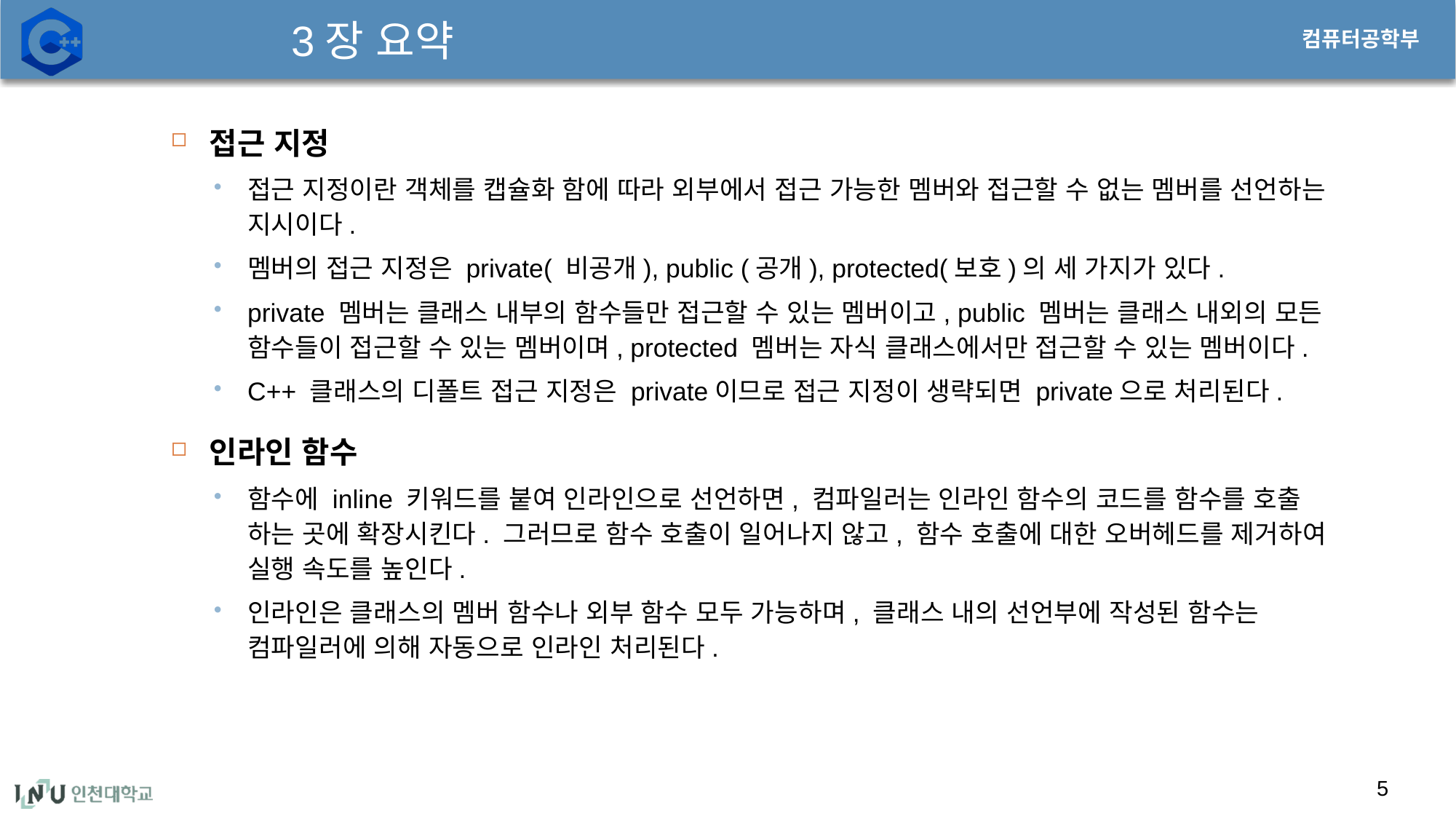

# 3장 요약
접근 지정
접근 지정이란 객체를 캡슐화 함에 따라 외부에서 접근 가능한 멤버와 접근할 수 없는 멤버를 선언하는 지시이다.
멤버의 접근 지정은 private( 비공개), public (공개), protected(보호)의 세 가지가 있다.
private 멤버는 클래스 내부의 함수들만 접근할 수 있는 멤버이고, public 멤버는 클래스 내외의 모든 함수들이 접근할 수 있는 멤버이며, protected 멤버는 자식 클래스에서만 접근할 수 있는 멤버이다.
C++ 클래스의 디폴트 접근 지정은 private이므로 접근 지정이 생략되면 private으로 처리된다.
인라인 함수
함수에 inline 키워드를 붙여 인라인으로 선언하면, 컴파일러는 인라인 함수의 코드를 함수를 호출 하는 곳에 확장시킨다. 그러므로 함수 호출이 일어나지 않고, 함수 호출에 대한 오버헤드를 제거하여 실행 속도를 높인다.
인라인은 클래스의 멤버 함수나 외부 함수 모두 가능하며, 클래스 내의 선언부에 작성된 함수는 컴파일러에 의해 자동으로 인라인 처리된다.